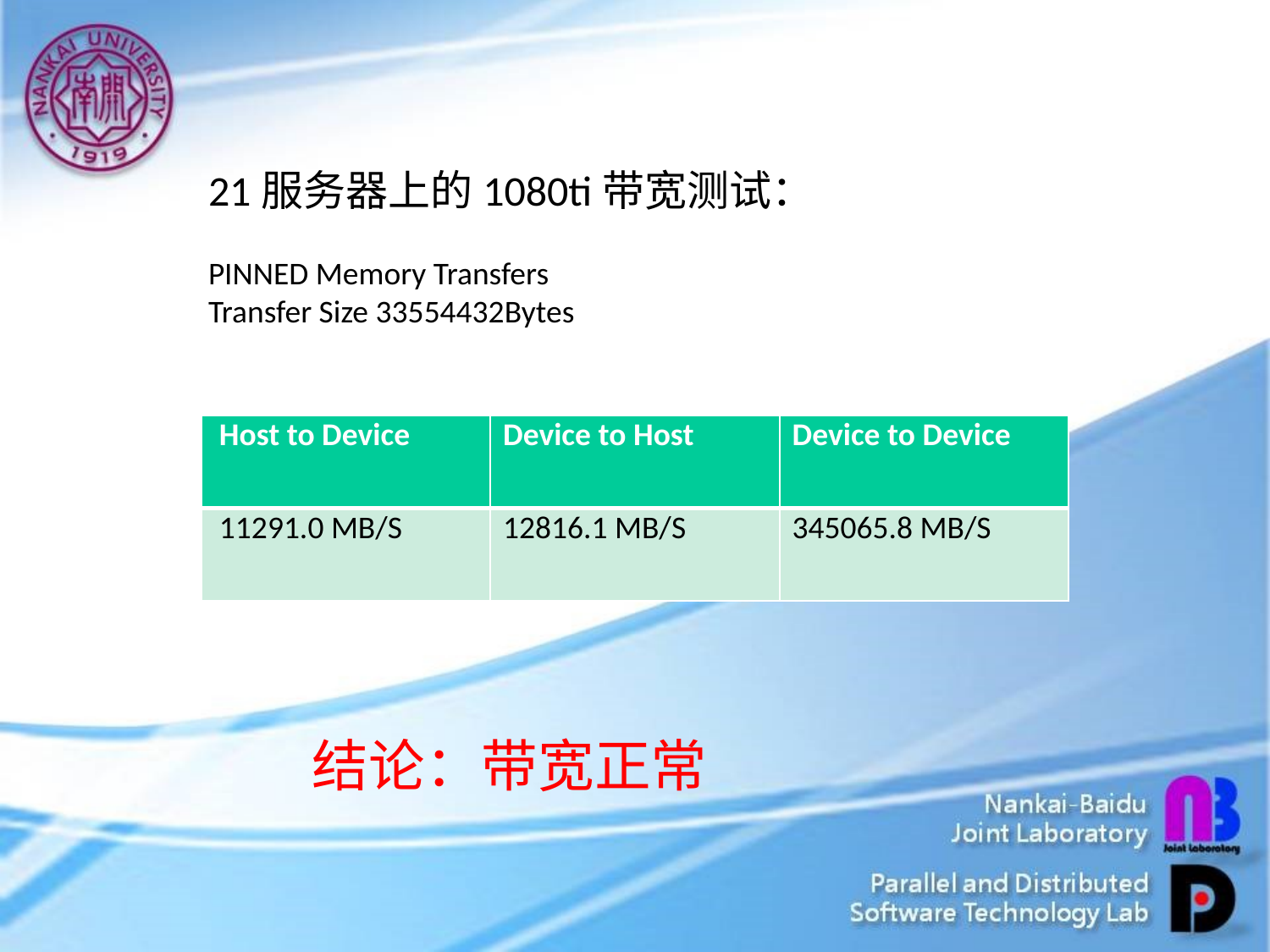

21服务器上的1080ti带宽测试：

PINNED Memory Transfers
Transfer Size 33554432Bytes

| Host to Device | Device to Host | Device to Device |
| --- | --- | --- |
| 11291.0 MB/S | 12816.1 MB/S | 345065.8 MB/S |
结论：带宽正常